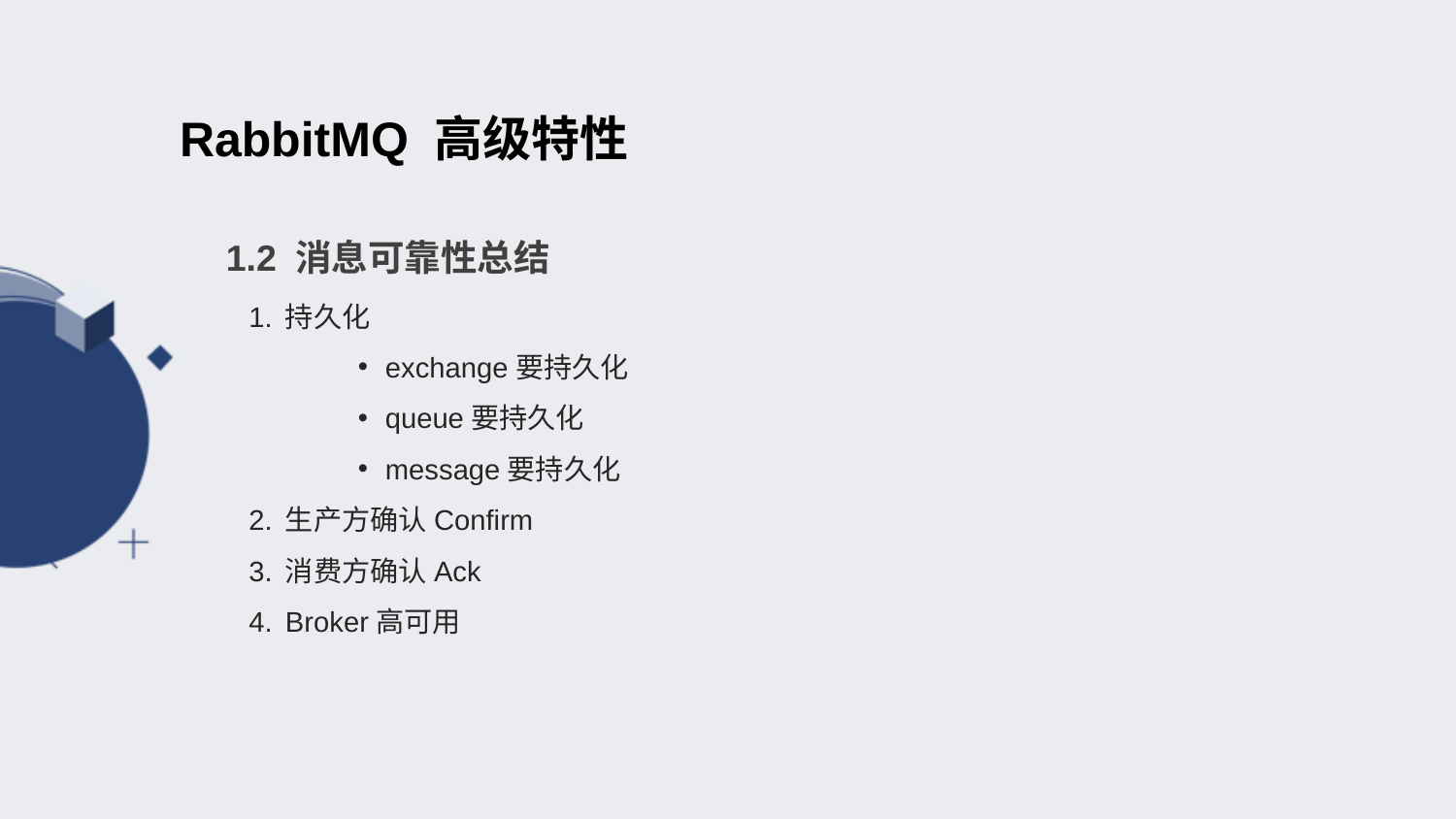

RabbitMQ 高级特性
1.2 消息可靠性总结

持久化
exchange要持久化
queue要持久化
message要持久化
生产方确认Confirm
消费方确认Ack
Broker高可用